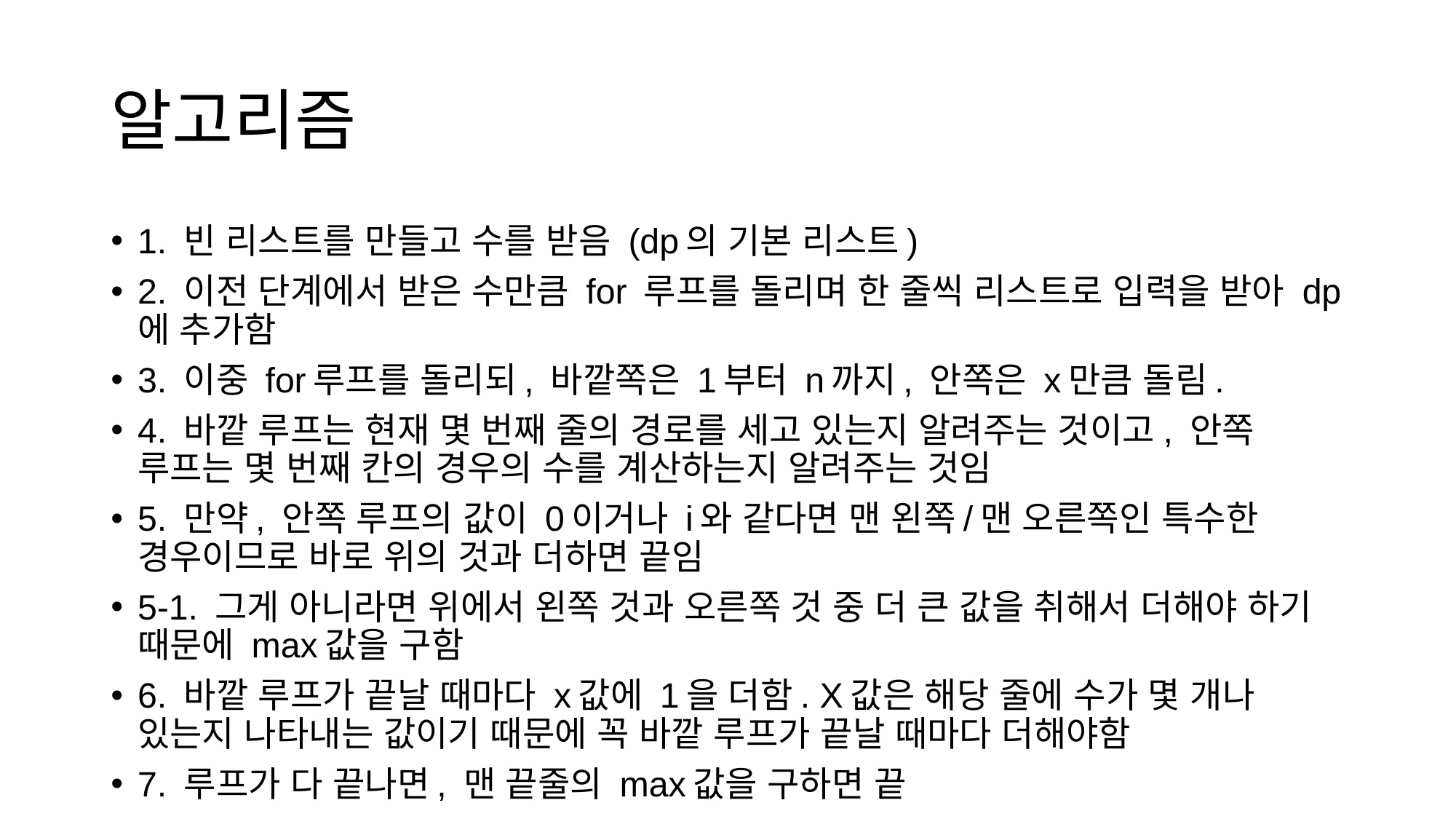

# 알고리즘
1. 빈 리스트를 만들고 수를 받음 (dp의 기본 리스트)
2. 이전 단계에서 받은 수만큼 for 루프를 돌리며 한 줄씩 리스트로 입력을 받아 dp에 추가함
3. 이중 for루프를 돌리되, 바깥쪽은 1부터 n까지, 안쪽은 x만큼 돌림.
4. 바깥 루프는 현재 몇 번째 줄의 경로를 세고 있는지 알려주는 것이고, 안쪽 루프는 몇 번째 칸의 경우의 수를 계산하는지 알려주는 것임
5. 만약, 안쪽 루프의 값이 0이거나 i와 같다면 맨 왼쪽/맨 오른쪽인 특수한 경우이므로 바로 위의 것과 더하면 끝임
5-1. 그게 아니라면 위에서 왼쪽 것과 오른쪽 것 중 더 큰 값을 취해서 더해야 하기 때문에 max값을 구함
6. 바깥 루프가 끝날 때마다 x값에 1을 더함. X값은 해당 줄에 수가 몇 개나 있는지 나타내는 값이기 때문에 꼭 바깥 루프가 끝날 때마다 더해야함
7. 루프가 다 끝나면, 맨 끝줄의 max값을 구하면 끝